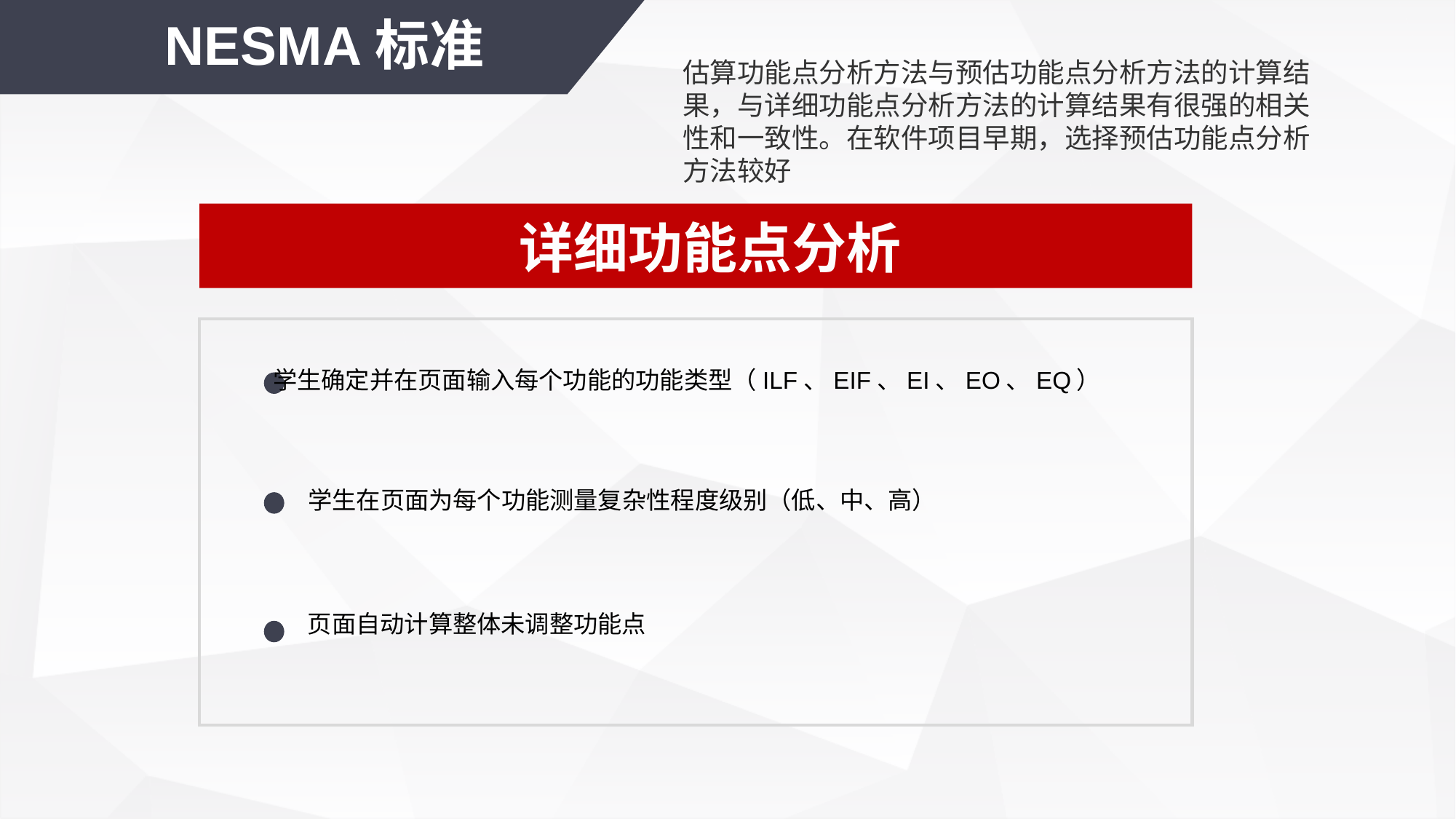

NESMA标准
估算功能点分析方法与预估功能点分析方法的计算结果，与详细功能点分析方法的计算结果有很强的相关性和一致性。在软件项目早期，选择预估功能点分析方法较好

详细功能点分析

学生确定并在页面输入每个功能的功能类型（ILF、EIF、EI、EO、EQ）

学生在页面为每个功能测量复杂性程度级别（低、中、高）

页面自动计算整体未调整功能点